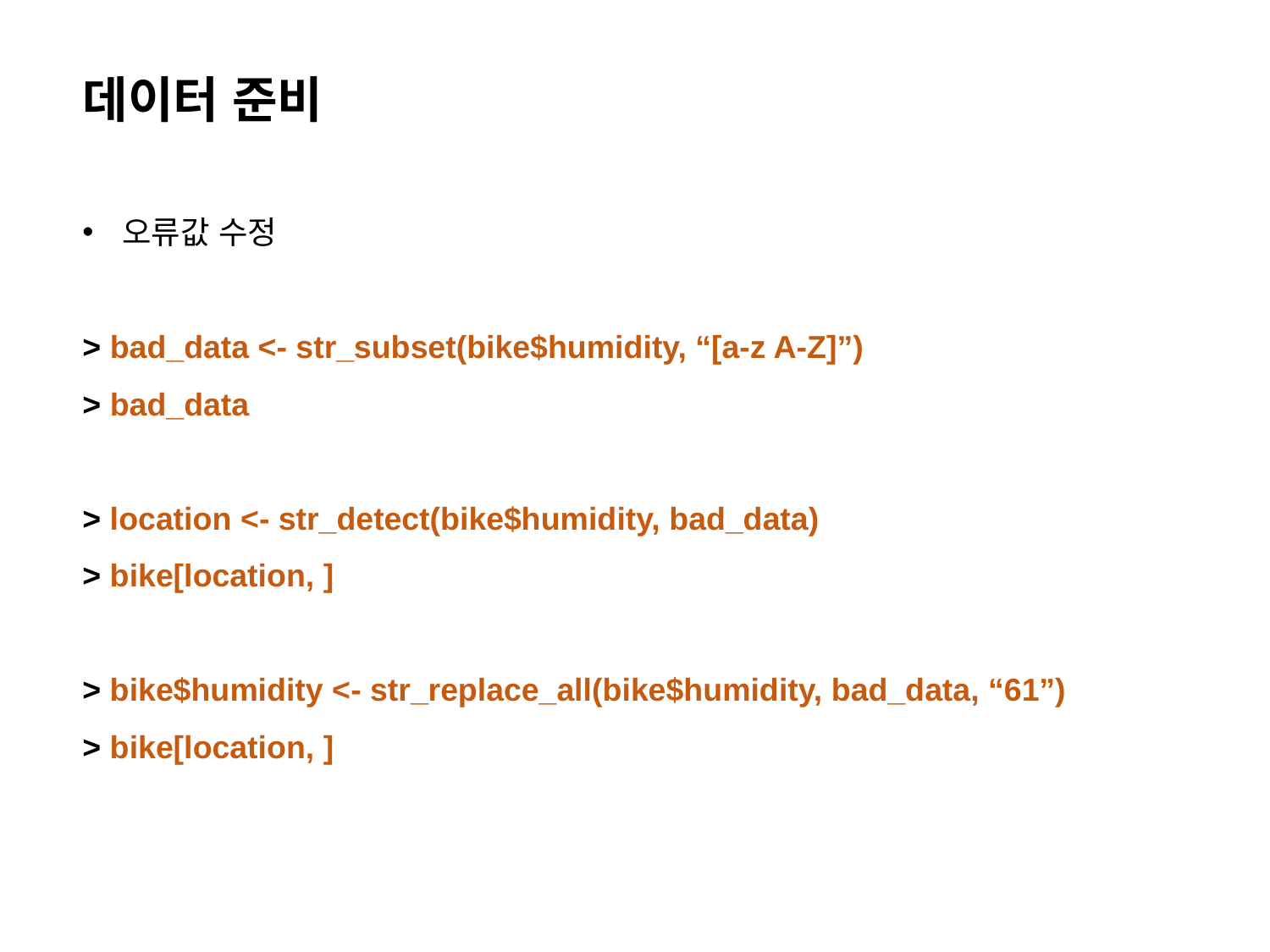

데이터 준비
오류값 수정

> bad_data <- str_subset(bike$humidity, “[a-z A-Z]”)
> bad_data

> location <- str_detect(bike$humidity, bad_data)
> bike[location, ]

> bike$humidity <- str_replace_all(bike$humidity, bad_data, “61”)
> bike[location, ]